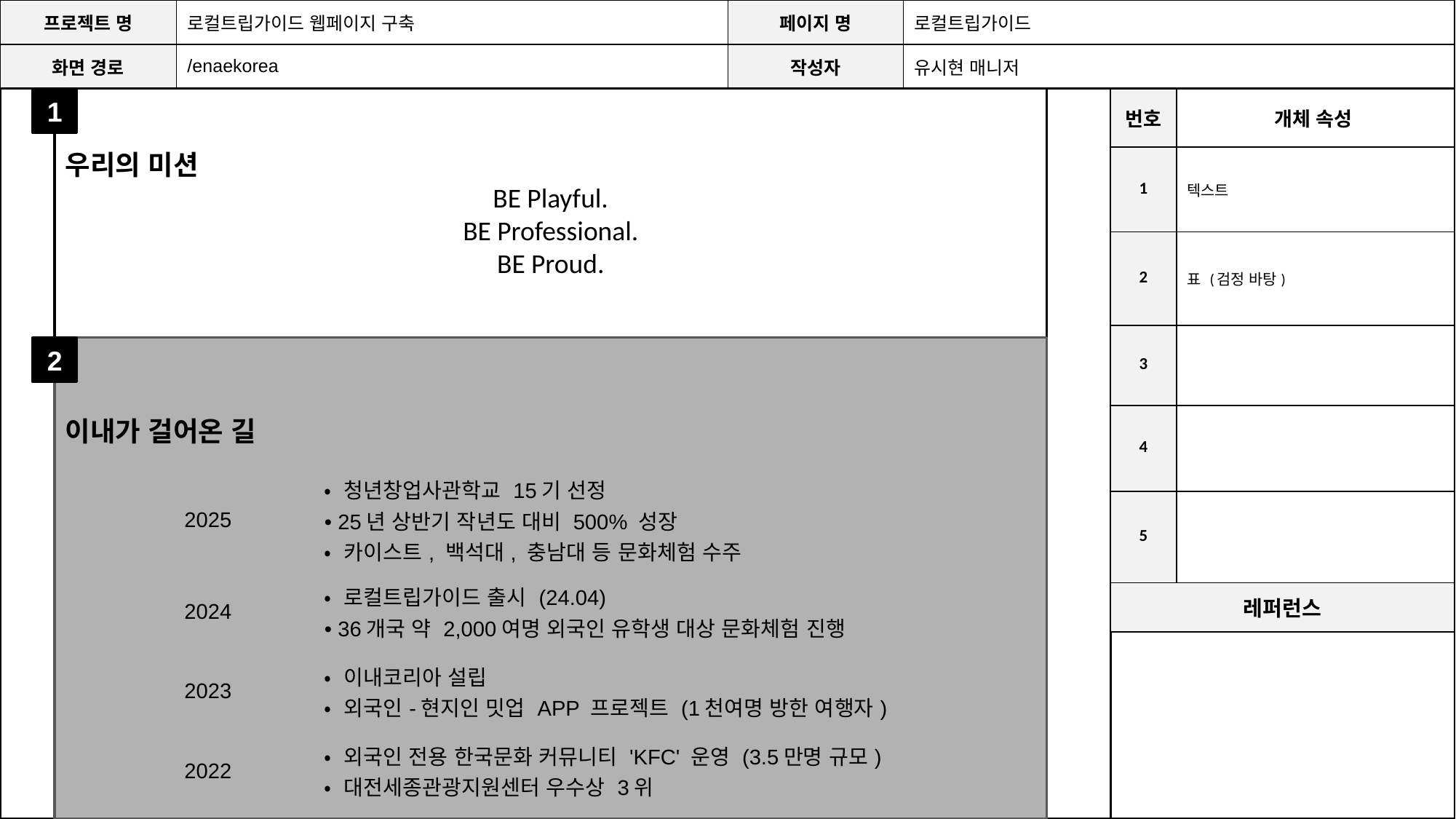

| 프로젝트 명 | 로컬트립가이드 웹페이지 구축 | 페이지 명 | 로컬트립가이드 |
| --- | --- | --- | --- |
| 화면 경로 | /enaekorea | 작성자 | 유시현 매니저 |
우리의 미션
BE Playful.
BE Professional.
BE Proud.
| 번호 | 개체 속성 |
| --- | --- |
| 1 | 텍스트 |
| 2 | 표 (검정 바탕) |
| 3 |  |
| 4 |  |
| 5 |  |
| 레퍼런스 |  |
|  |  |

1
2
이내가 걸어온 길

| 2025 | • 청년창업사관학교 15기 선정 • 25년 상반기 작년도 대비 500% 성장 • 카이스트, 백석대, 충남대 등 문화체험 수주 |
| --- | --- |
| 2024 | • 로컬트립가이드 출시 (24.04) • 36개국 약 2,000여명 외국인 유학생 대상 문화체험 진행 |
| 2023 | • 이내코리아 설립 • 외국인-현지인 밋업 APP 프로젝트 (1천여명 방한 여행자) |
| 2022 | • 외국인 전용 한국문화 커뮤니티 'KFC' 운영 (3.5만명 규모) • 대전세종관광지원센터 우수상 3위 |